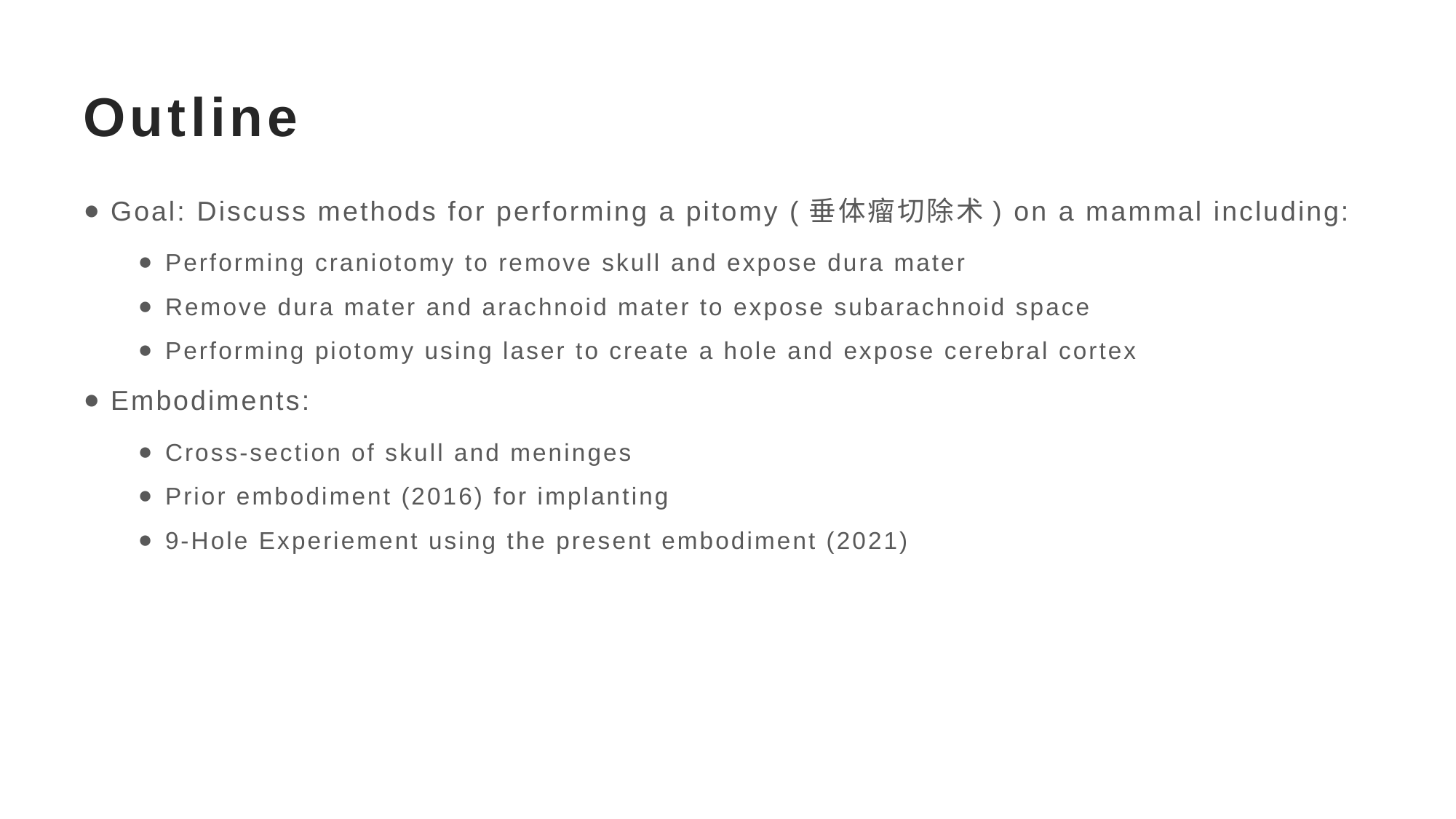

# Outline
Goal: Discuss methods for performing a pitomy (垂体瘤切除术) on a mammal including:
Performing craniotomy to remove skull and expose dura mater
Remove dura mater and arachnoid mater to expose subarachnoid space
Performing piotomy using laser to create a hole and expose cerebral cortex
Embodiments:
Cross-section of skull and meninges
Prior embodiment (2016) for implanting
9-Hole Experiement using the present embodiment (2021)